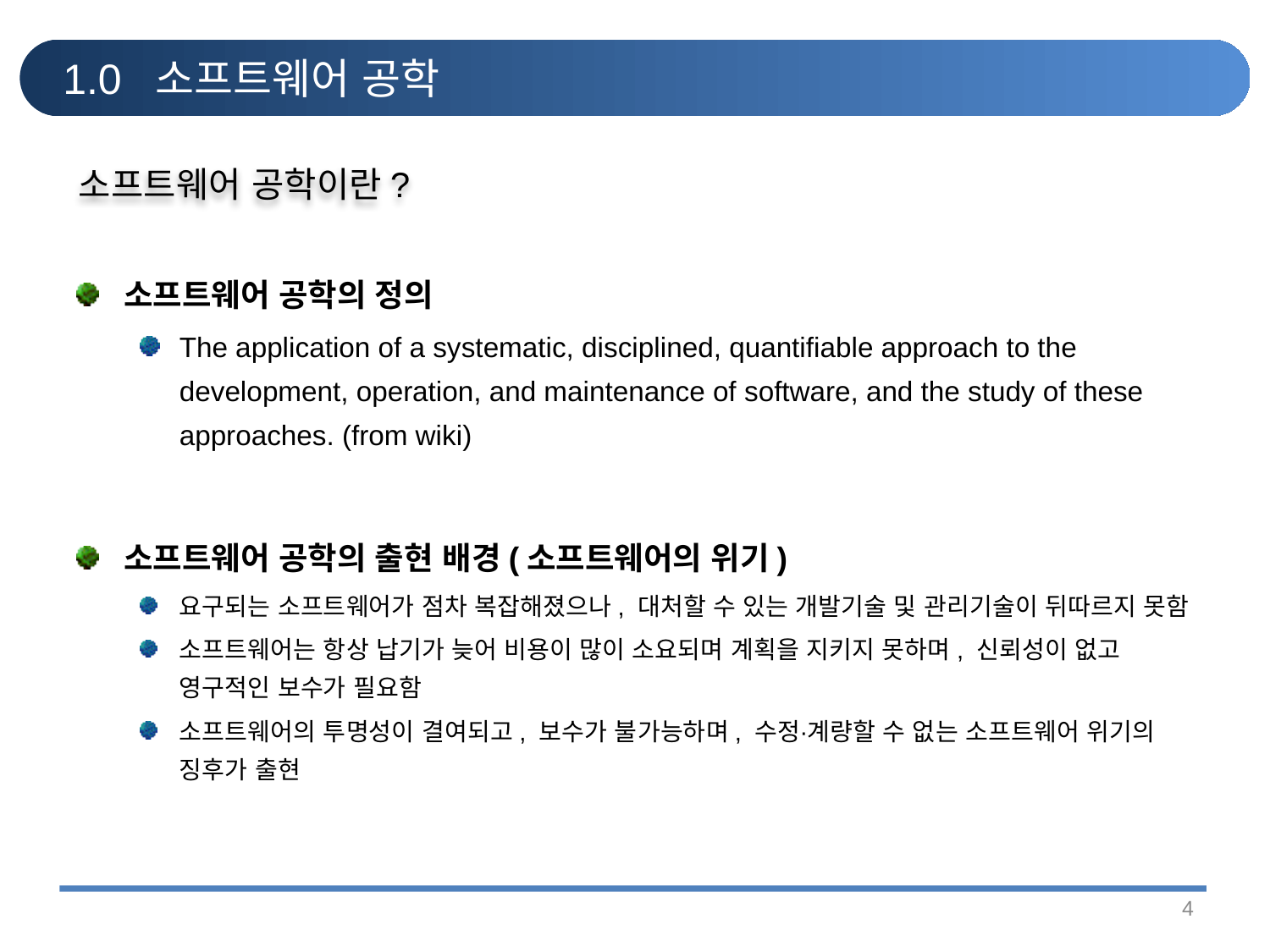

# 1.0  소프트웨어 공학
소프트웨어 공학이란?
소프트웨어 공학의 정의
The application of a systematic, disciplined, quantifiable approach to the development, operation, and maintenance of software, and the study of these approaches. (from wiki)

소프트웨어 공학의 출현 배경(소프트웨어의 위기)
요구되는 소프트웨어가 점차 복잡해졌으나, 대처할 수 있는 개발기술 및 관리기술이 뒤따르지 못함
소프트웨어는 항상 납기가 늦어 비용이 많이 소요되며 계획을 지키지 못하며, 신뢰성이 없고 영구적인 보수가 필요함
소프트웨어의 투명성이 결여되고, 보수가 불가능하며, 수정∙계량할 수 없는 소프트웨어 위기의 징후가 출현
4